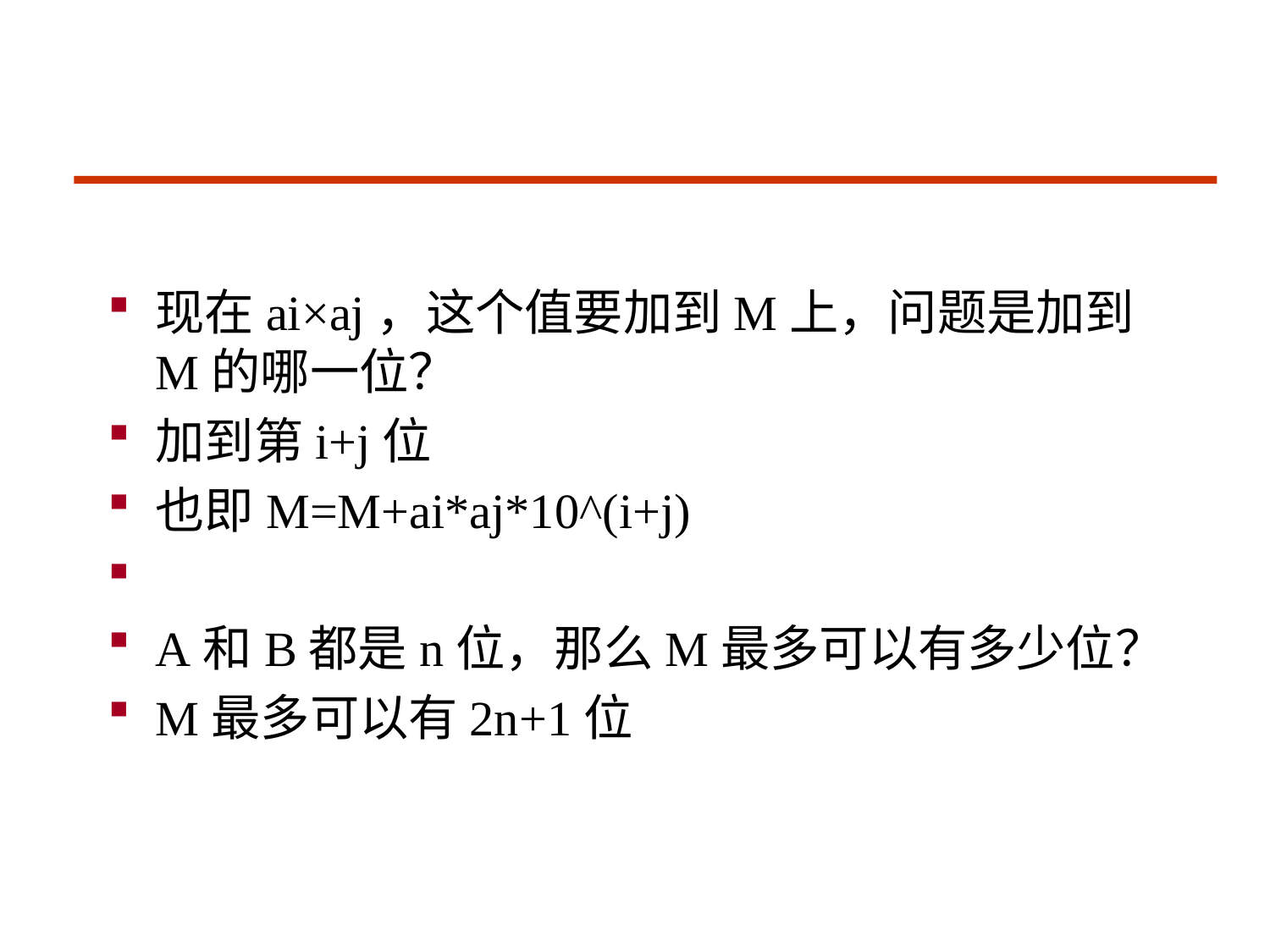

#
现在ai×aj，这个值要加到M上，问题是加到M的哪一位？
加到第i+j位
也即M=M+ai*aj*10^(i+j)

A和B都是n位，那么M最多可以有多少位？
M最多可以有2n+1位